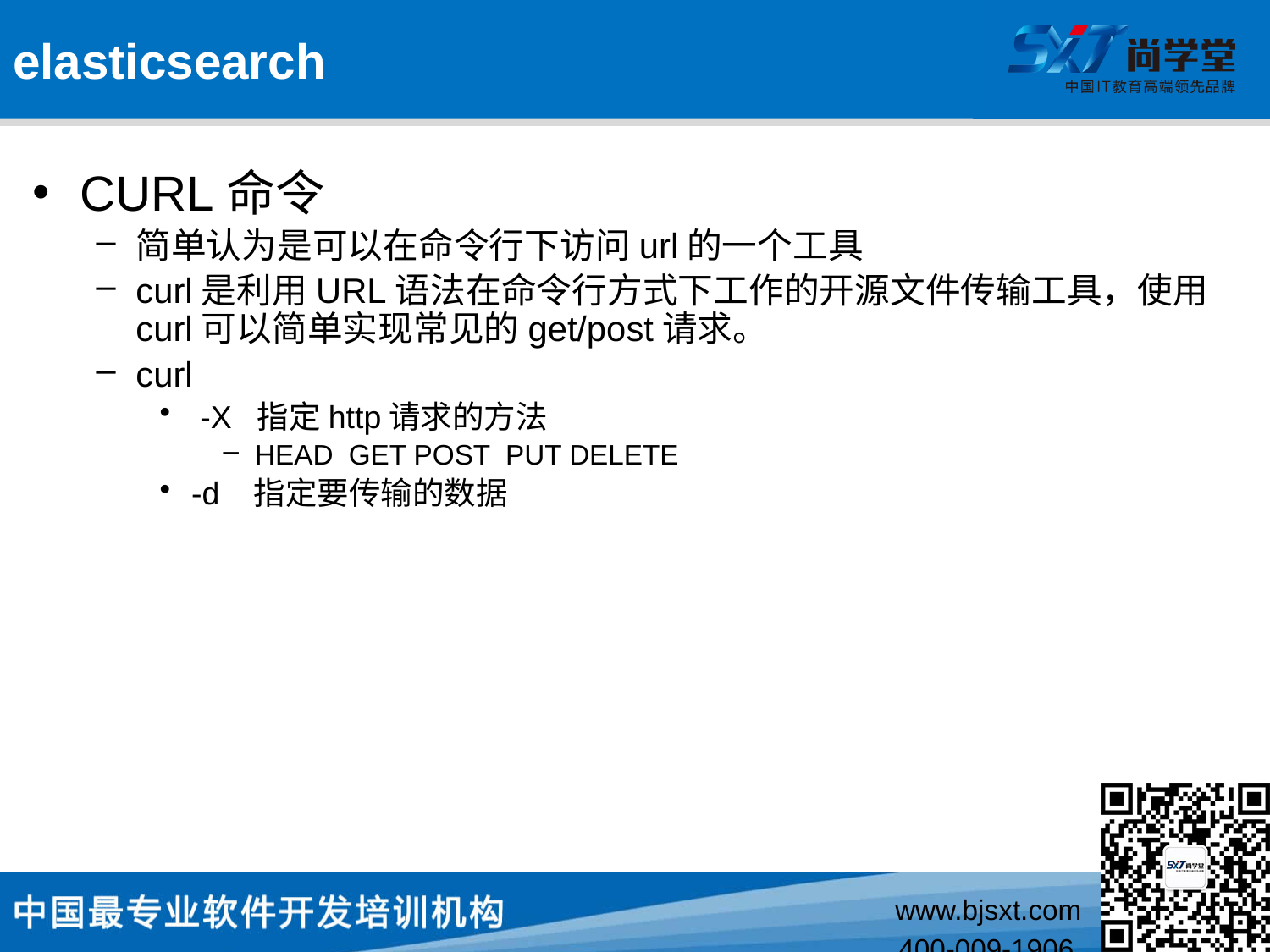

# elasticsearch
CURL命令
简单认为是可以在命令行下访问url的一个工具
curl是利用URL语法在命令行方式下工作的开源文件传输工具，使用curl可以简单实现常见的get/post请求。
curl
 -X  指定http请求的方法
HEAD  GET POST  PUT DELETE
-d   指定要传输的数据